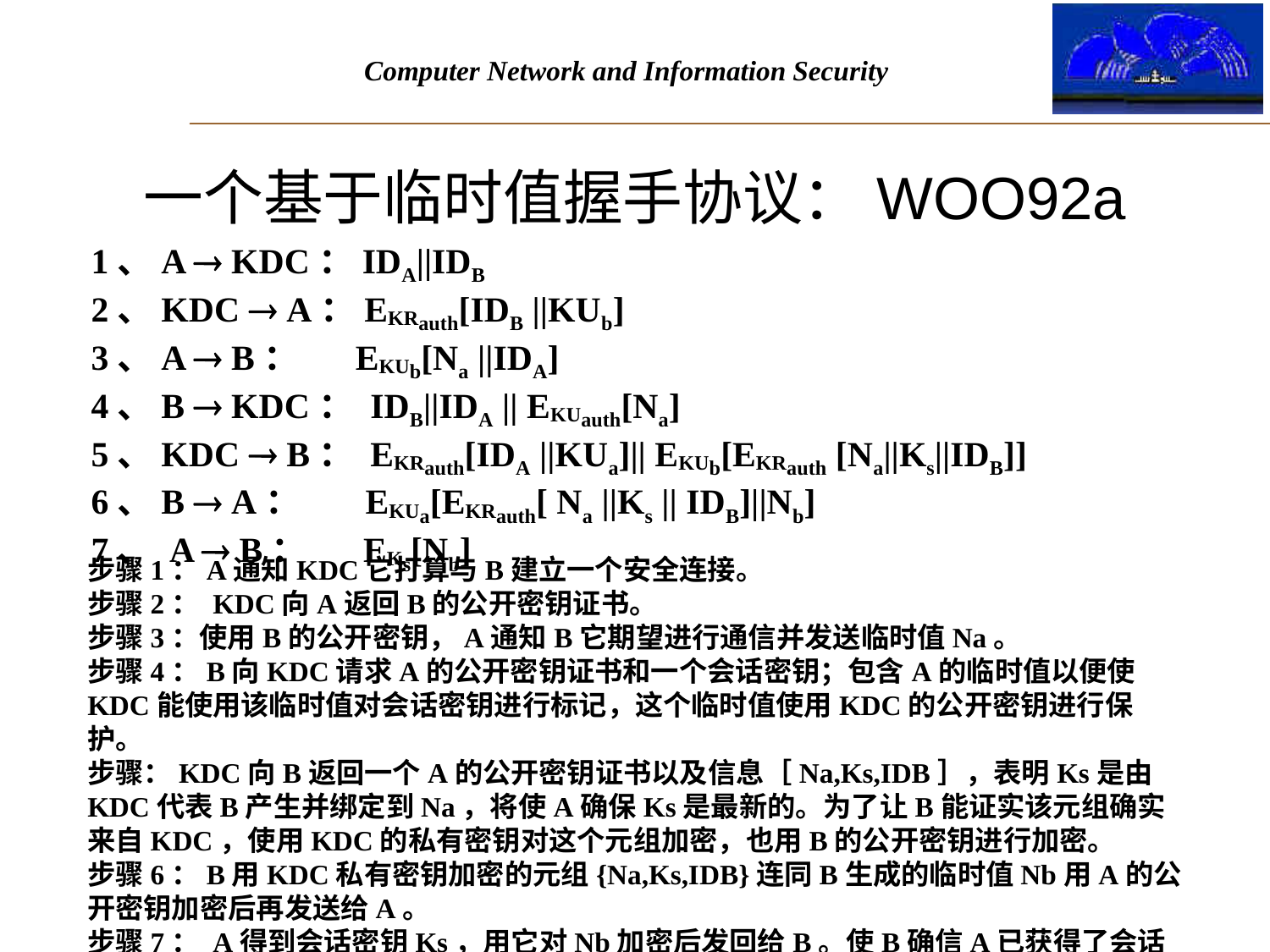

# 一个基于临时值握手协议：WOO92a
1、A → KDC：IDA||IDB
2、KDC → A：EKRauth[IDB ||KUb]
3、A → B：      EKUb[Na ||IDA]
4、B → KDC： IDB||IDA || EKUauth[Na]
5、KDC → B： EKRauth[IDA ||KUa]|| EKUb[EKRauth [Na||Ks||IDB]]
6、B → A：       EKUa[EKRauth[ Na ||Ks || IDB]||Nb]
7、 A → B：      EKs[Nb]
步骤1：A通知KDC它打算与B建立一个安全连接。
步骤2： KDC向A返回B的公开密钥证书。
步骤3：使用B的公开密钥，A通知B它期望进行通信并发送临时值Na。
步骤4：B向KDC请求A的公开密钥证书和一个会话密钥；包含A的临时值以便使KDC能使用该临时值对会话密钥进行标记，这个临时值使用KDC的公开密钥进行保护。
步骤：KDC向B返回一个A的公开密钥证书以及信息［Na,Ks,IDB］，表明Ks是由KDC代表B产生并绑定到Na，将使A确保Ks是最新的。为了让B能证实该元组确实来自KDC，使用KDC的私有密钥对这个元组加密，也用B的公开密钥进行加密。
步骤6：B用KDC私有密钥加密的元组{Na,Ks,IDB}连同B生成的临时值Nb用A的公开密钥加密后再发送给A。
步骤7： A得到会话密钥Ks，用它对Nb加密后发回给B。使B确信A已获得了会话密钥。